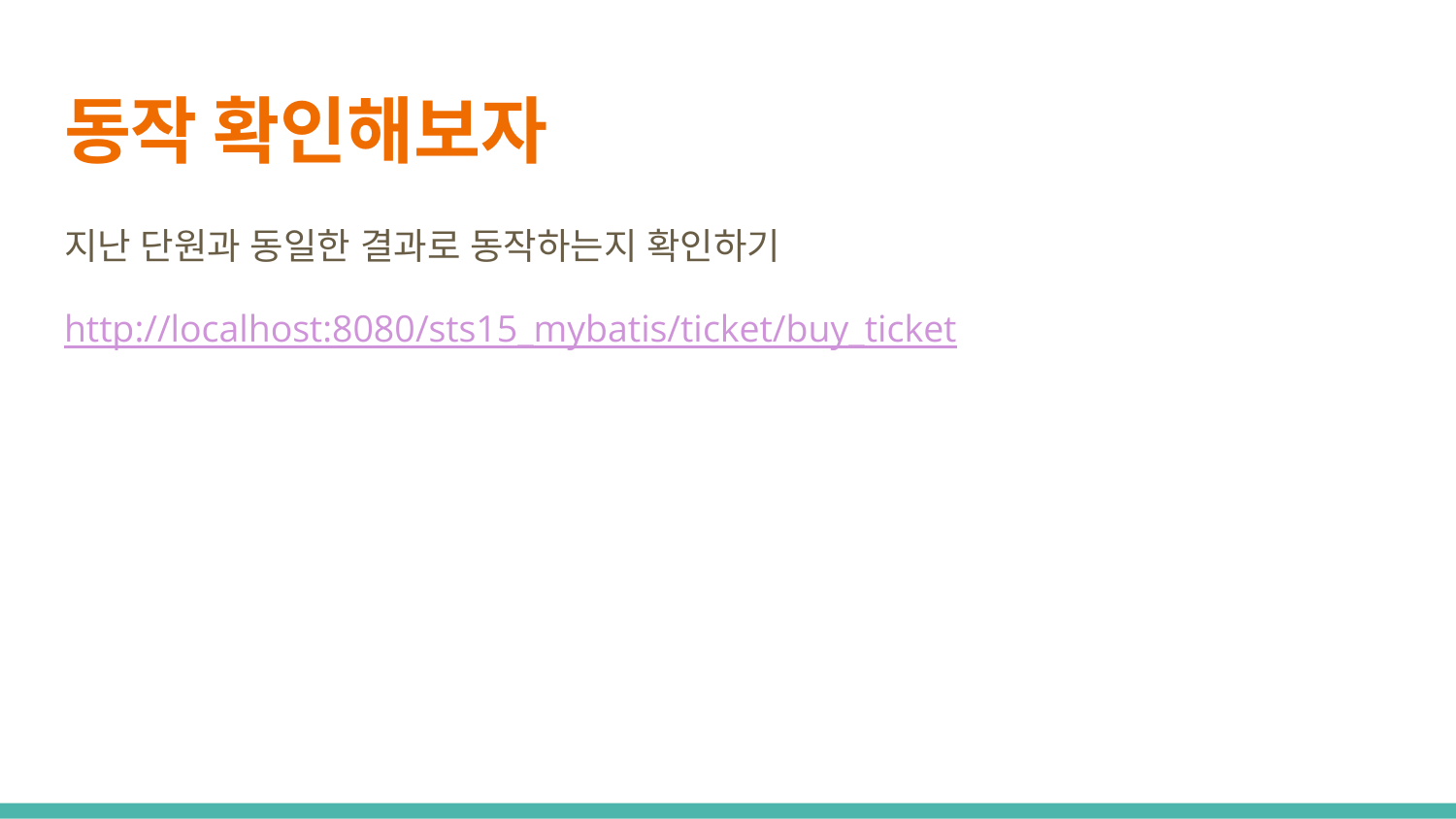

# 동작 확인해보자
지난 단원과 동일한 결과로 동작하는지 확인하기
http://localhost:8080/sts15_mybatis/ticket/buy_ticket